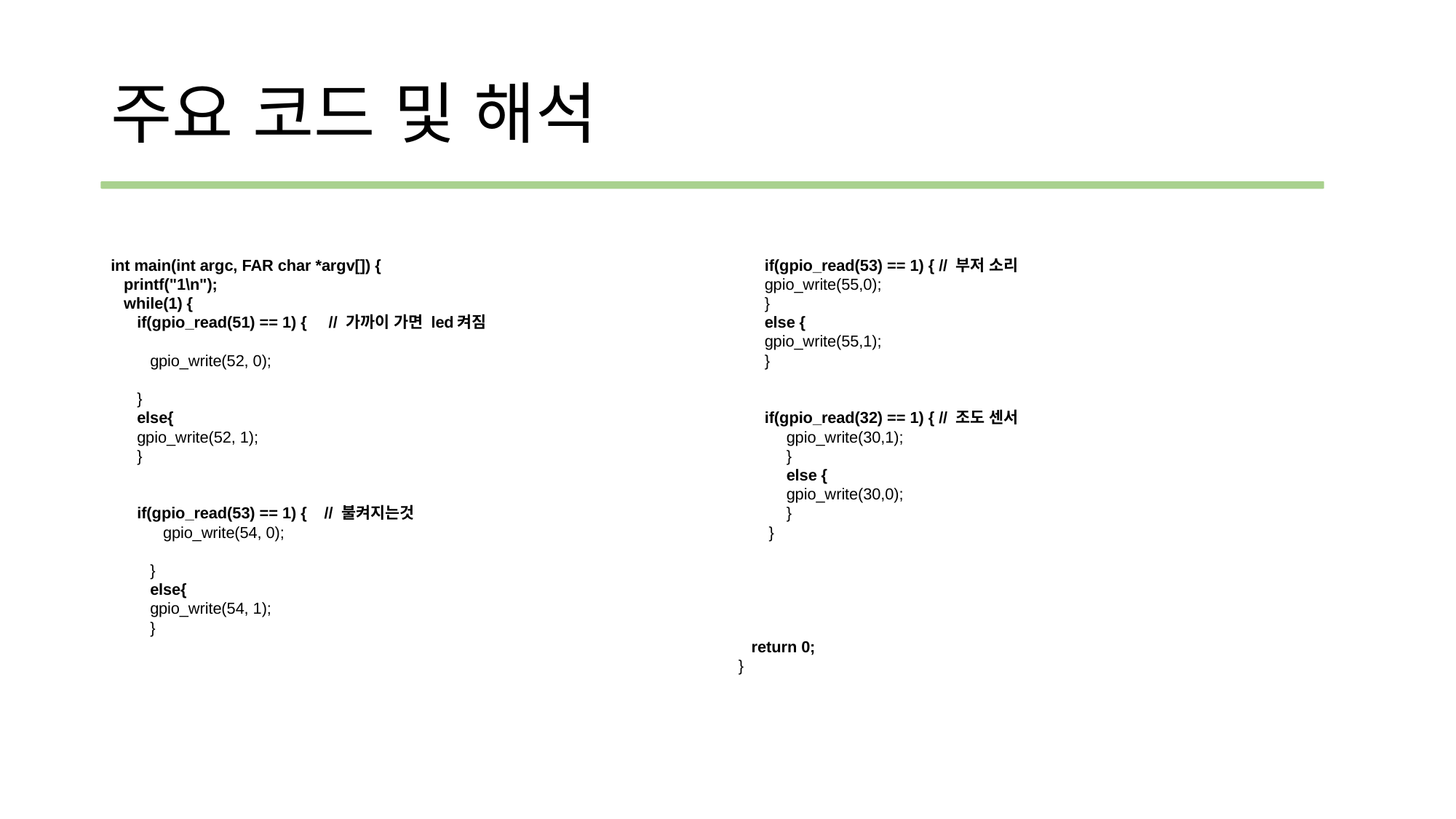

# 주요 코드 및 해석

int main(int argc, FAR char *argv[]) {
   printf("1\n");
   while(1) {
      if(gpio_read(51) == 1) {     // 가까이 가면 led켜짐

         gpio_write(52, 0);

      }
      else{
      gpio_write(52, 1);
      }

      if(gpio_read(53) == 1) {    // 불켜지는것
            gpio_write(54, 0);

         }
         else{
         gpio_write(54, 1);
         }

      if(gpio_read(53) == 1) { // 부저 소리
      gpio_write(55,0);
      }
      else {
      gpio_write(55,1);
      }

      if(gpio_read(32) == 1) { // 조도 센서
           gpio_write(30,1);
           }
           else {
           gpio_write(30,0);
           }
       }

   return 0;
}